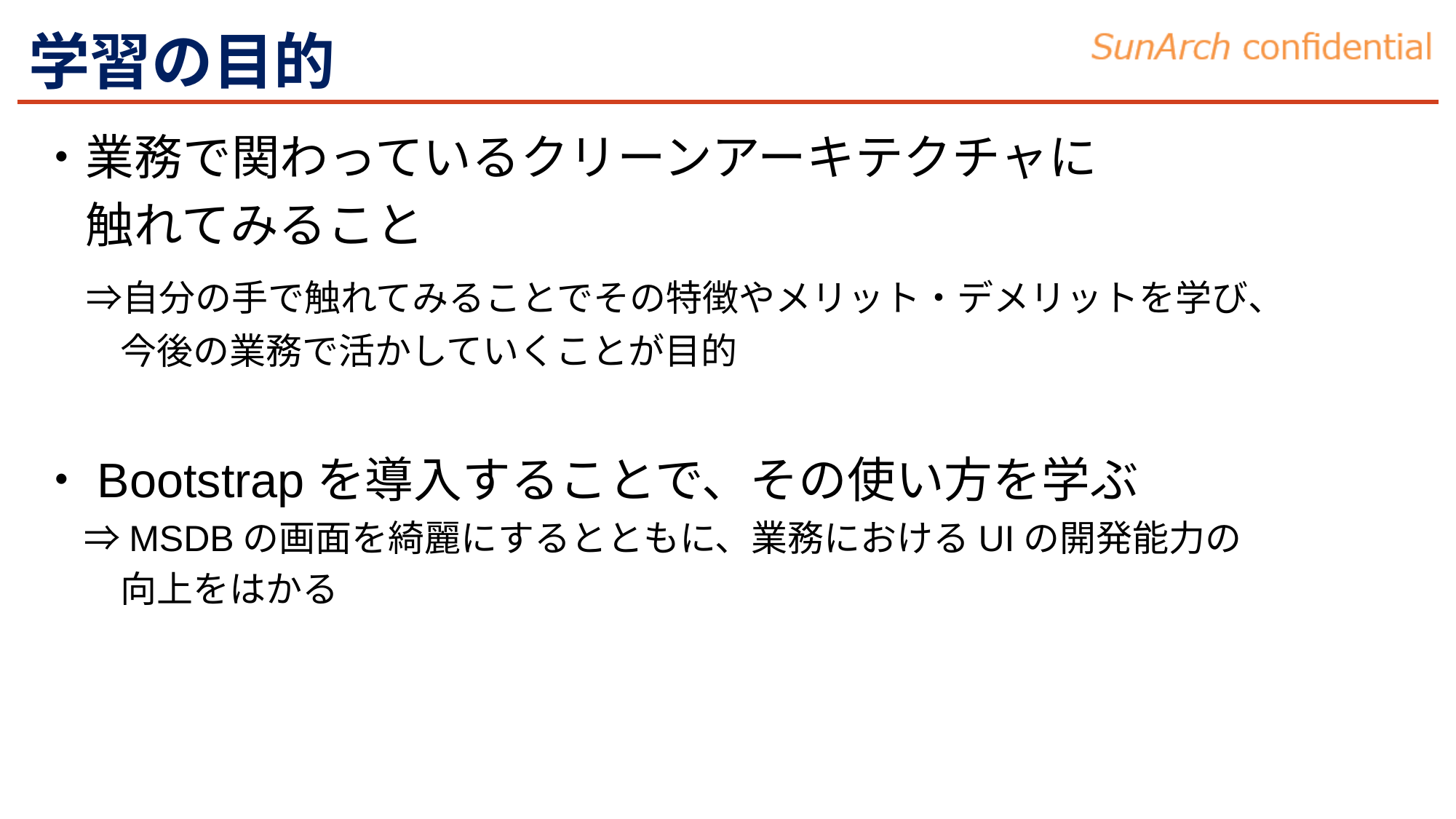

# 学習の目的
・業務で関わっているクリーンアーキテクチャに
　触れてみること
　⇒自分の手で触れてみることでその特徴やメリット・デメリットを学び、
　　 今後の業務で活かしていくことが目的

・Bootstrapを導入することで、その使い方を学ぶ
　 ⇒MSDBの画面を綺麗にするとともに、業務におけるUIの開発能力の
　　 向上をはかる